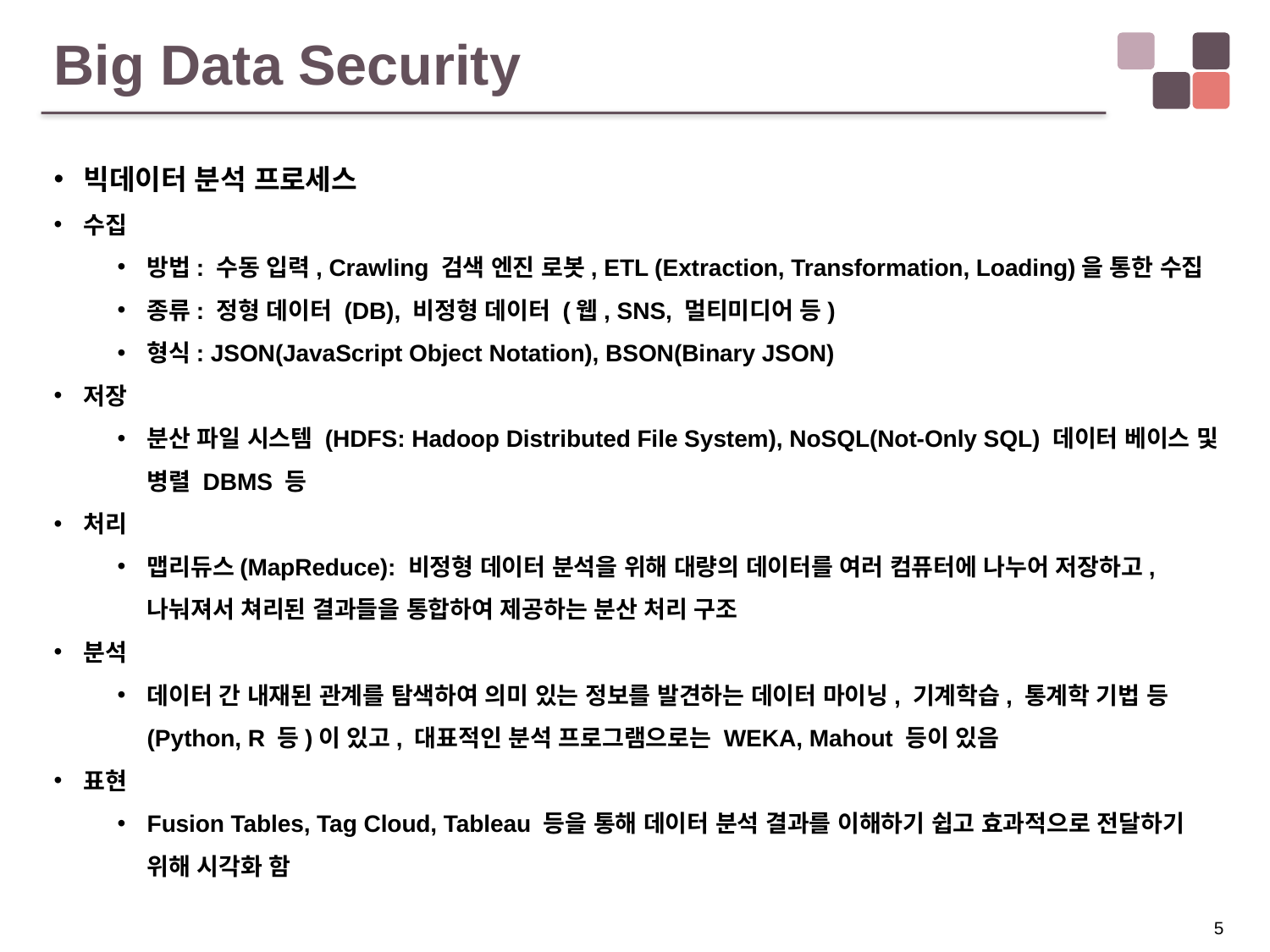

# Big Data Security
빅데이터 분석 프로세스
수집
방법: 수동 입력, Crawling 검색 엔진 로봇, ETL (Extraction, Transformation, Loading)을 통한 수집
종류: 정형 데이터 (DB), 비정형 데이터 (웹, SNS, 멀티미디어 등)
형식: JSON(JavaScript Object Notation), BSON(Binary JSON)
저장
분산 파일 시스템 (HDFS: Hadoop Distributed File System), NoSQL(Not-Only SQL) 데이터 베이스 및 병렬 DBMS 등
처리
맵리듀스(MapReduce): 비정형 데이터 분석을 위해 대량의 데이터를 여러 컴퓨터에 나누어 저장하고, 나눠져서 쳐리된 결과들을 통합하여 제공하는 분산 처리 구조
분석
데이터 간 내재된 관계를 탐색하여 의미 있는 정보를 발견하는 데이터 마이닝, 기계학습, 통계학 기법 등 (Python, R 등)이 있고, 대표적인 분석 프로그램으로는 WEKA, Mahout 등이 있음
표현
Fusion Tables, Tag Cloud, Tableau 등을 통해 데이터 분석 결과를 이해하기 쉽고 효과적으로 전달하기 위해 시각화 함